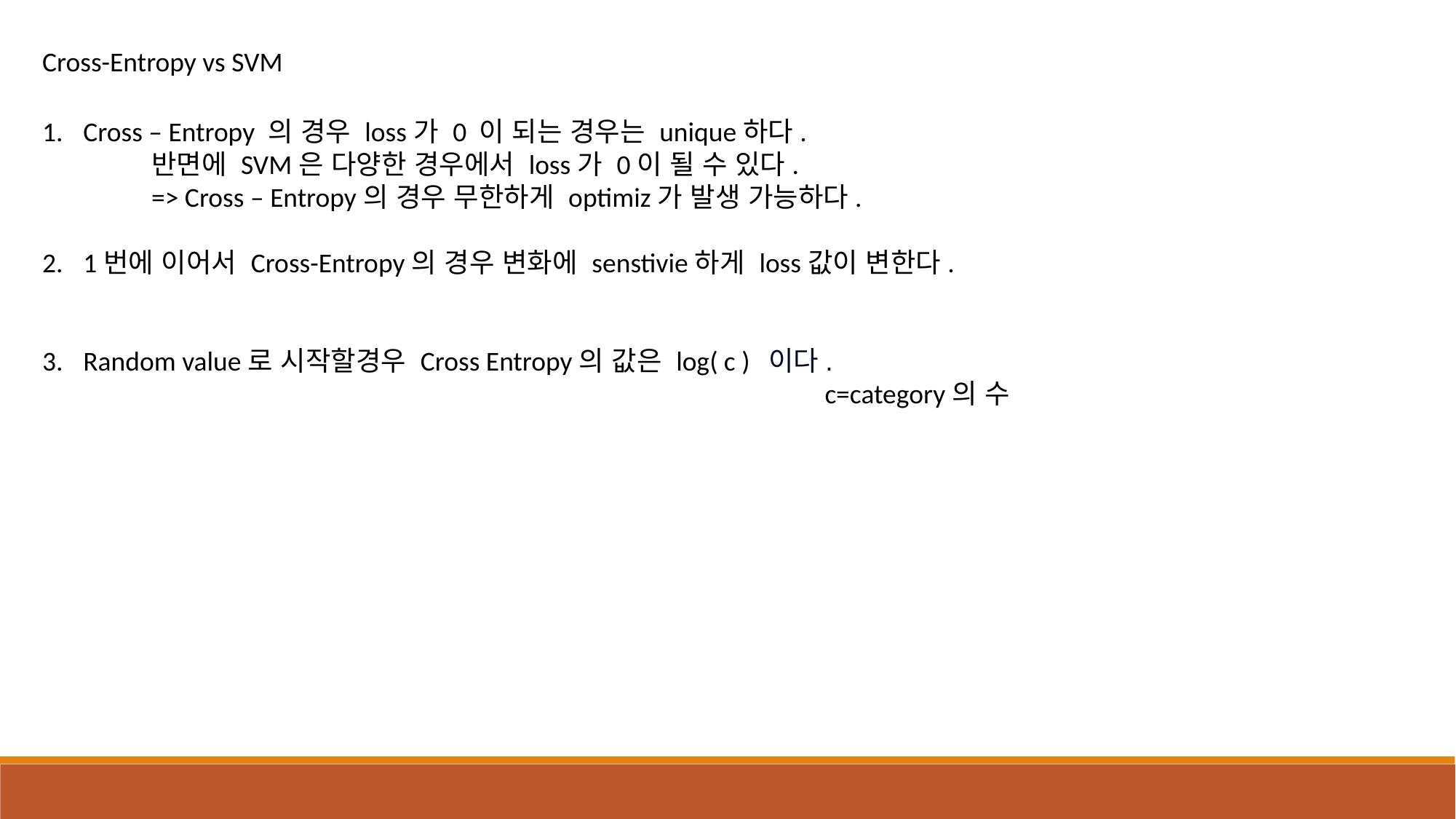

Cross-Entropy vs SVM
Cross – Entropy 의 경우 loss가 0 이 되는 경우는 unique하다.
	반면에 SVM은 다양한 경우에서 loss가 0이 될 수 있다.
 	=> Cross – Entropy의 경우 무한하게 optimiz가 발생 가능하다.

1번에 이어서 Cross-Entropy의 경우 변화에 senstivie하게 loss값이 변한다.

Random value로 시작할경우 Cross Entropy의 값은 log( c )  이다.
			   c=category의 수